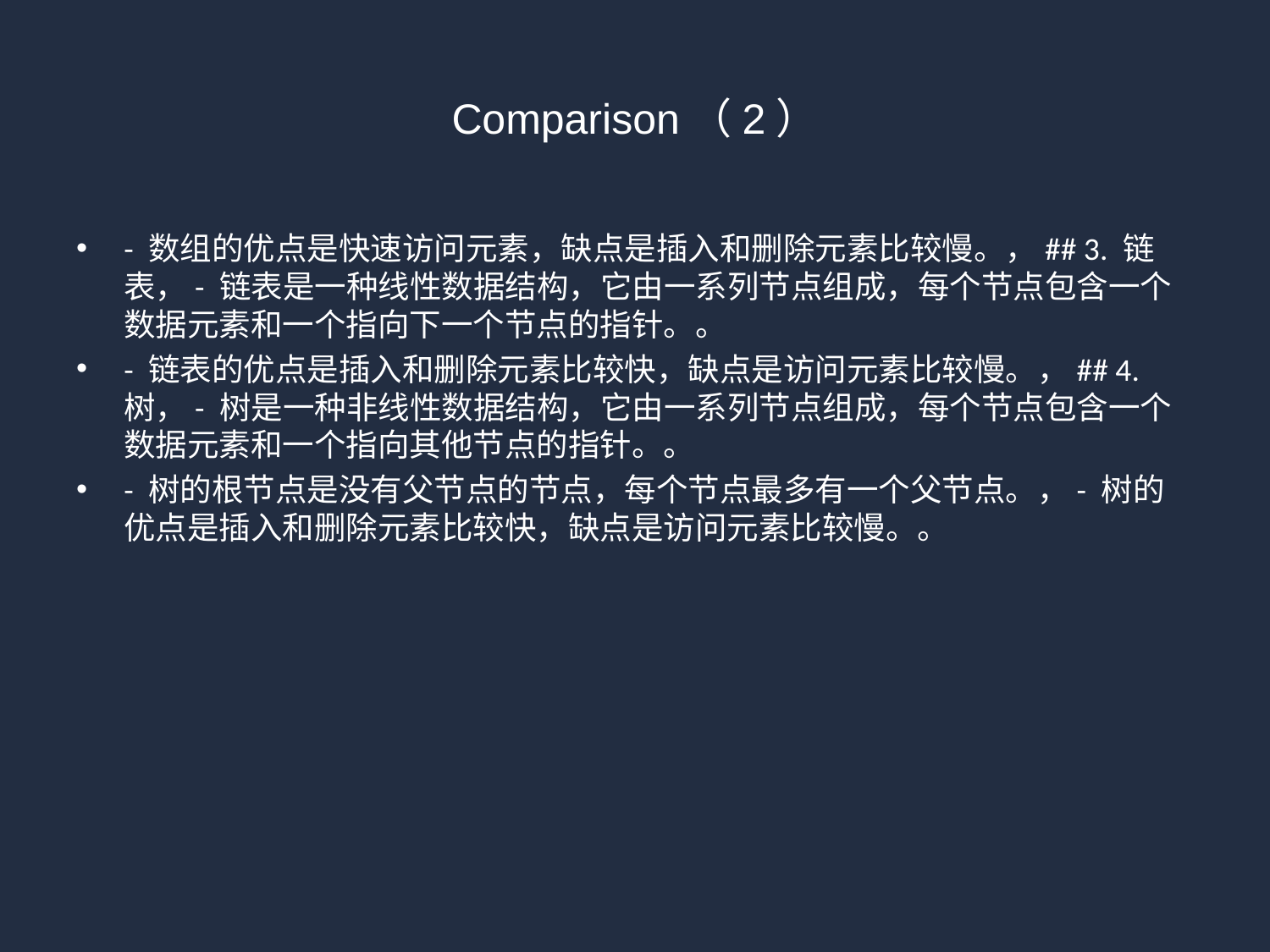

# Comparison（2）
- 数组的优点是快速访问元素，缺点是插入和删除元素比较慢。，## 3. 链表，- 链表是一种线性数据结构，它由一系列节点组成，每个节点包含一个数据元素和一个指向下一个节点的指针。。
- 链表的优点是插入和删除元素比较快，缺点是访问元素比较慢。，## 4. 树，- 树是一种非线性数据结构，它由一系列节点组成，每个节点包含一个数据元素和一个指向其他节点的指针。。
- 树的根节点是没有父节点的节点，每个节点最多有一个父节点。，- 树的优点是插入和删除元素比较快，缺点是访问元素比较慢。。